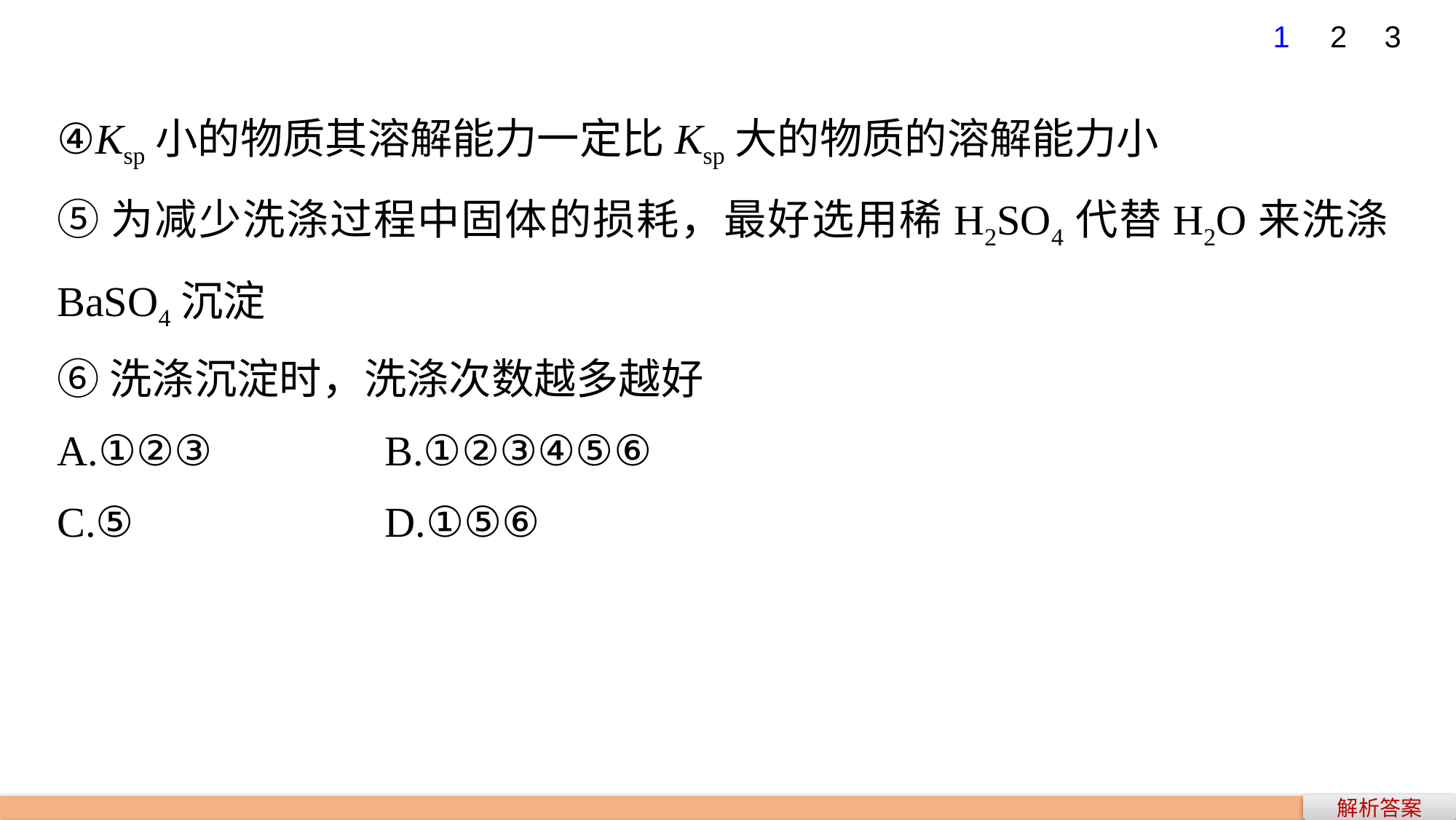

1
2
3
④Ksp小的物质其溶解能力一定比Ksp大的物质的溶解能力小
⑤为减少洗涤过程中固体的损耗，最好选用稀H2SO4代替H2O来洗涤BaSO4沉淀
⑥洗涤沉淀时，洗涤次数越多越好
A.①②③  		B.①②③④⑤⑥
C.⑤  			D.①⑤⑥
解析答案